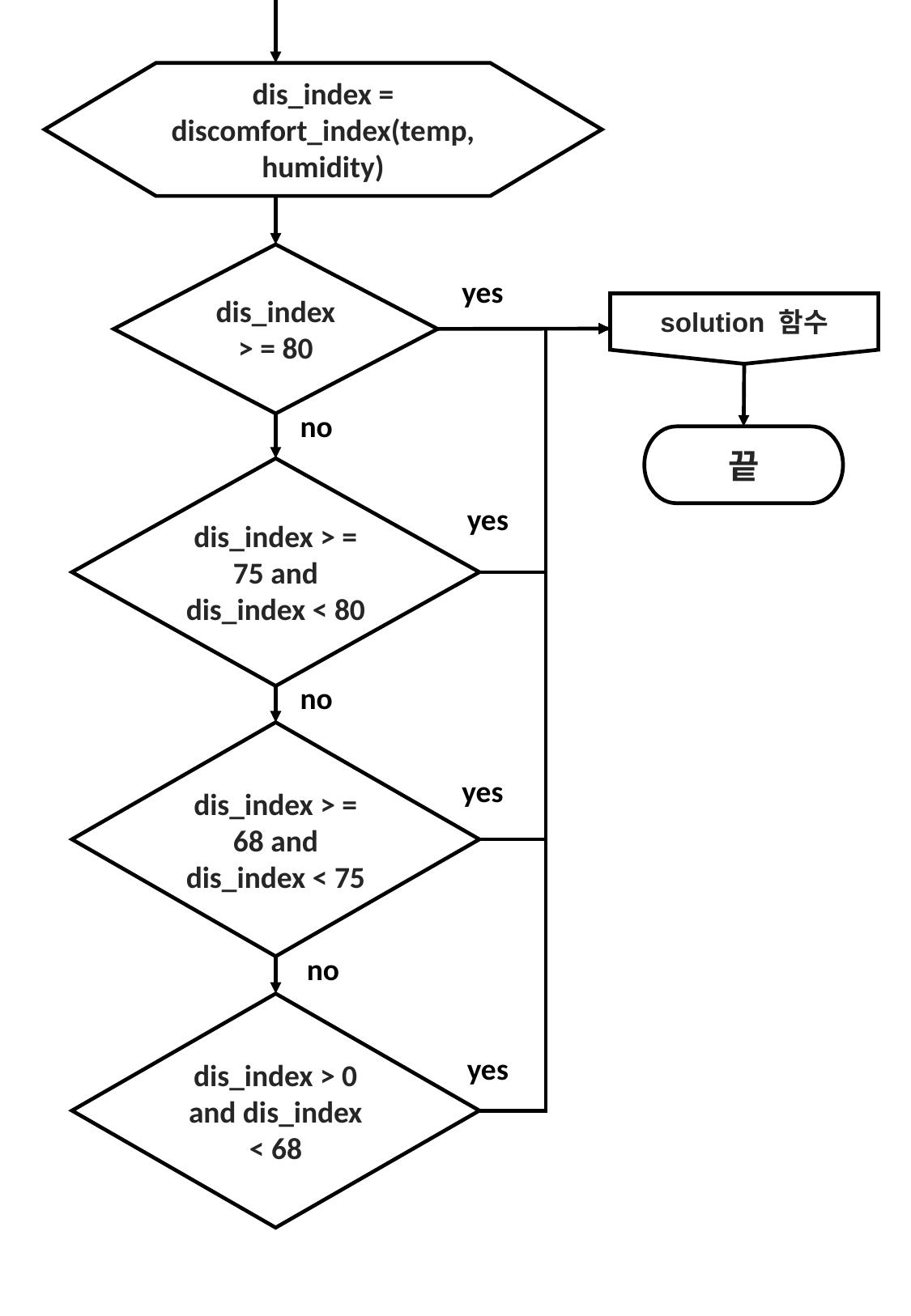

dis_index = discomfort_index(temp, humidity)
dis_index > = 80
yes
solution 함수
no
끝
dis_index > = 75 and dis_index < 80
yes
no
dis_index > = 68 and dis_index < 75
yes
no
dis_index > 0 and dis_index < 68
yes